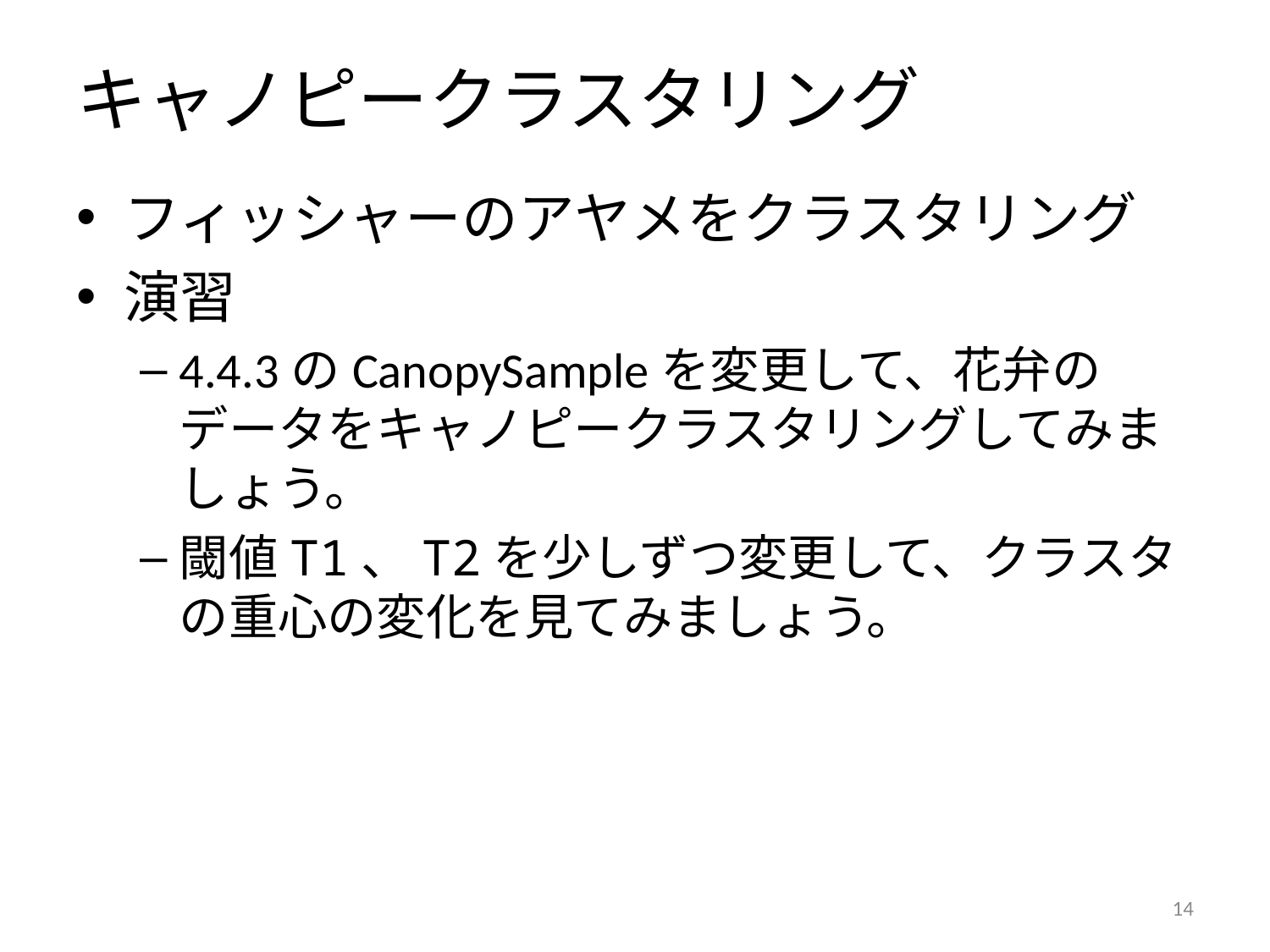

# キャノピークラスタリング
フィッシャーのアヤメをクラスタリング
演習
4.4.3のCanopySampleを変更して、花弁のデータをキャノピークラスタリングしてみましょう。
閾値T1、T2を少しずつ変更して、クラスタの重心の変化を見てみましょう。

14